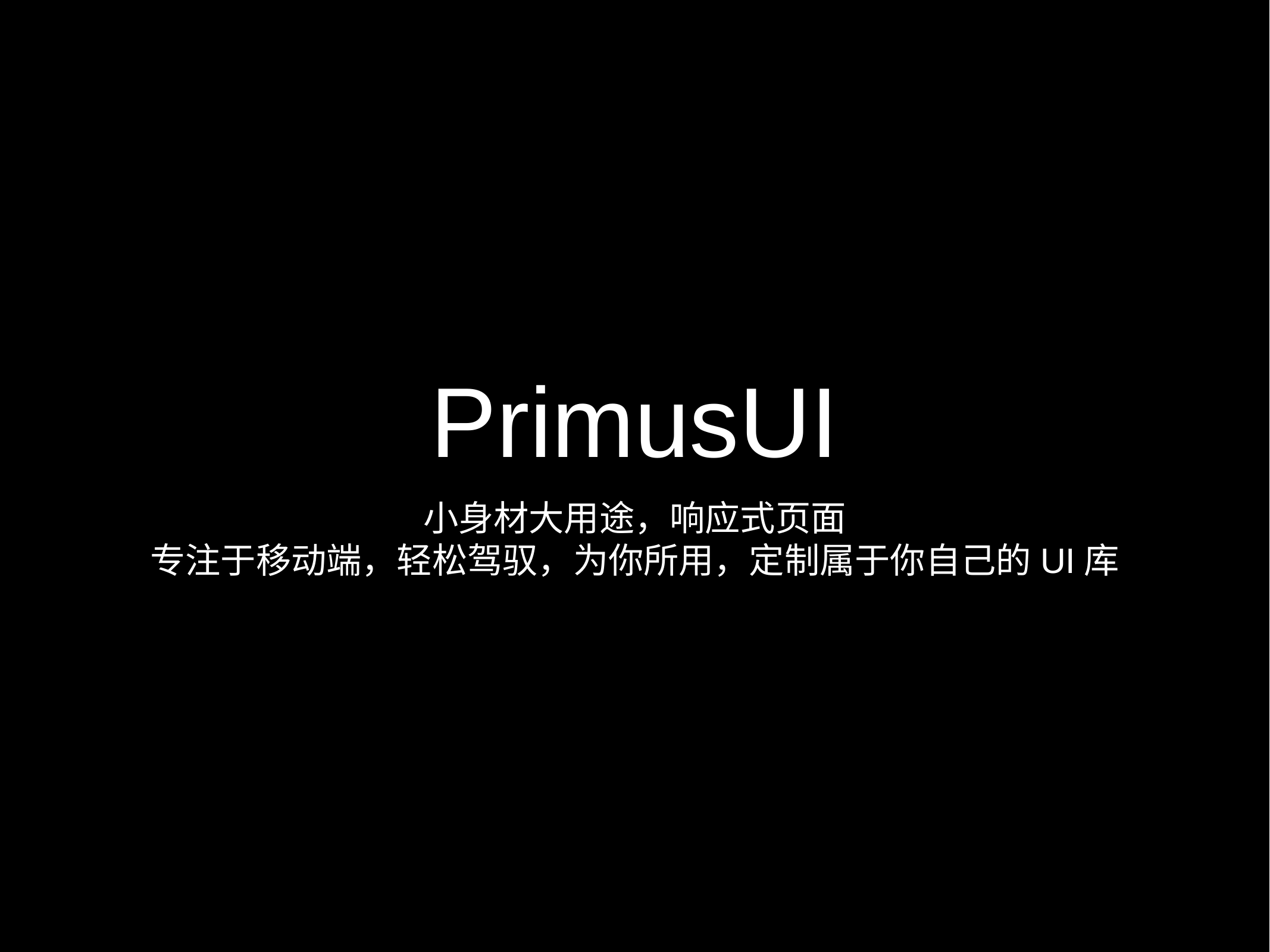

# PrimusUI
小身材大用途，响应式页面
专注于移动端，轻松驾驭，为你所用，定制属于你自己的UI库